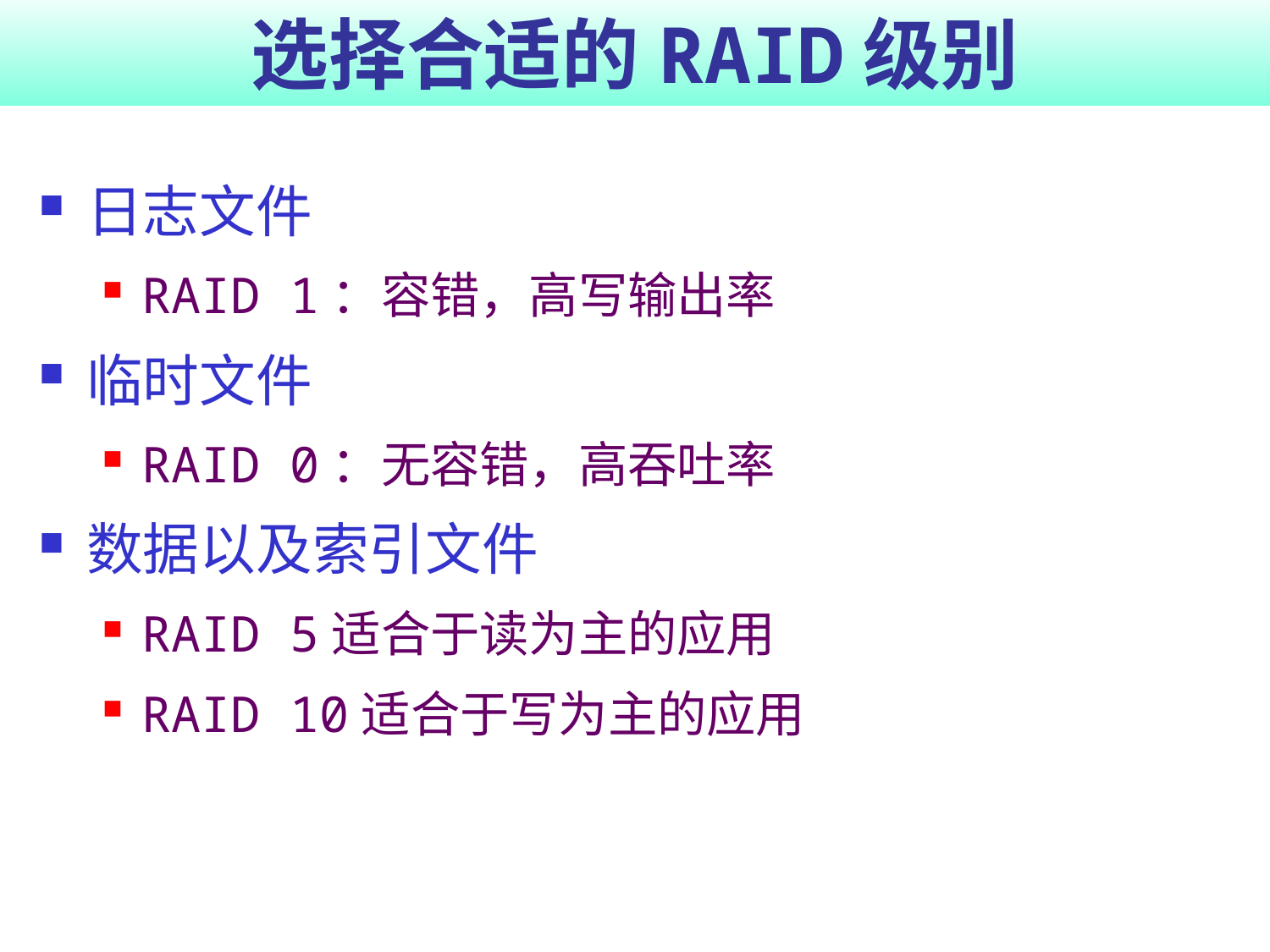

# 选择合适的RAID级别
日志文件
RAID 1：容错，高写输出率
临时文件
RAID 0：无容错，高吞吐率
数据以及索引文件
RAID 5适合于读为主的应用
RAID 10适合于写为主的应用